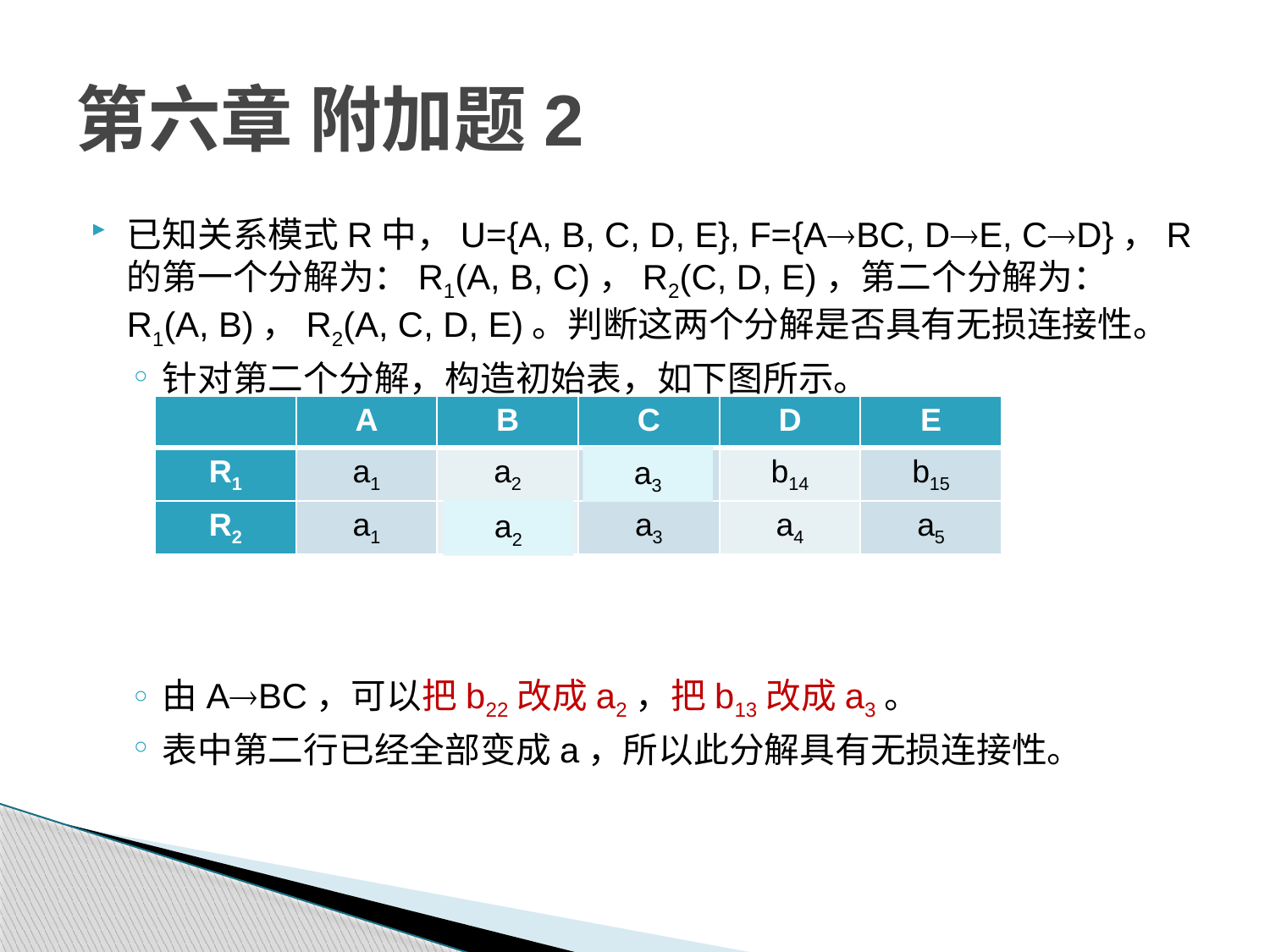

# 第六章 附加题2
已知关系模式R中，U={A, B, C, D, E}, F={A→BC, D→E, C→D}，R的第一个分解为：R1(A, B, C)，R2(C, D, E)，第二个分解为：R1(A, B)，R2(A, C, D, E)。判断这两个分解是否具有无损连接性。
针对第二个分解，构造初始表，如下图所示。

由A→BC，可以把b22改成a2，把b13改成a3。
表中第二行已经全部变成a，所以此分解具有无损连接性。
|  | A | B | C | D | E |
| --- | --- | --- | --- | --- | --- |
| R1 | a1 | a2 | b13 | b14 | b15 |
| R2 | a1 | b22 | a3 | a4 | a5 |
a3
a2